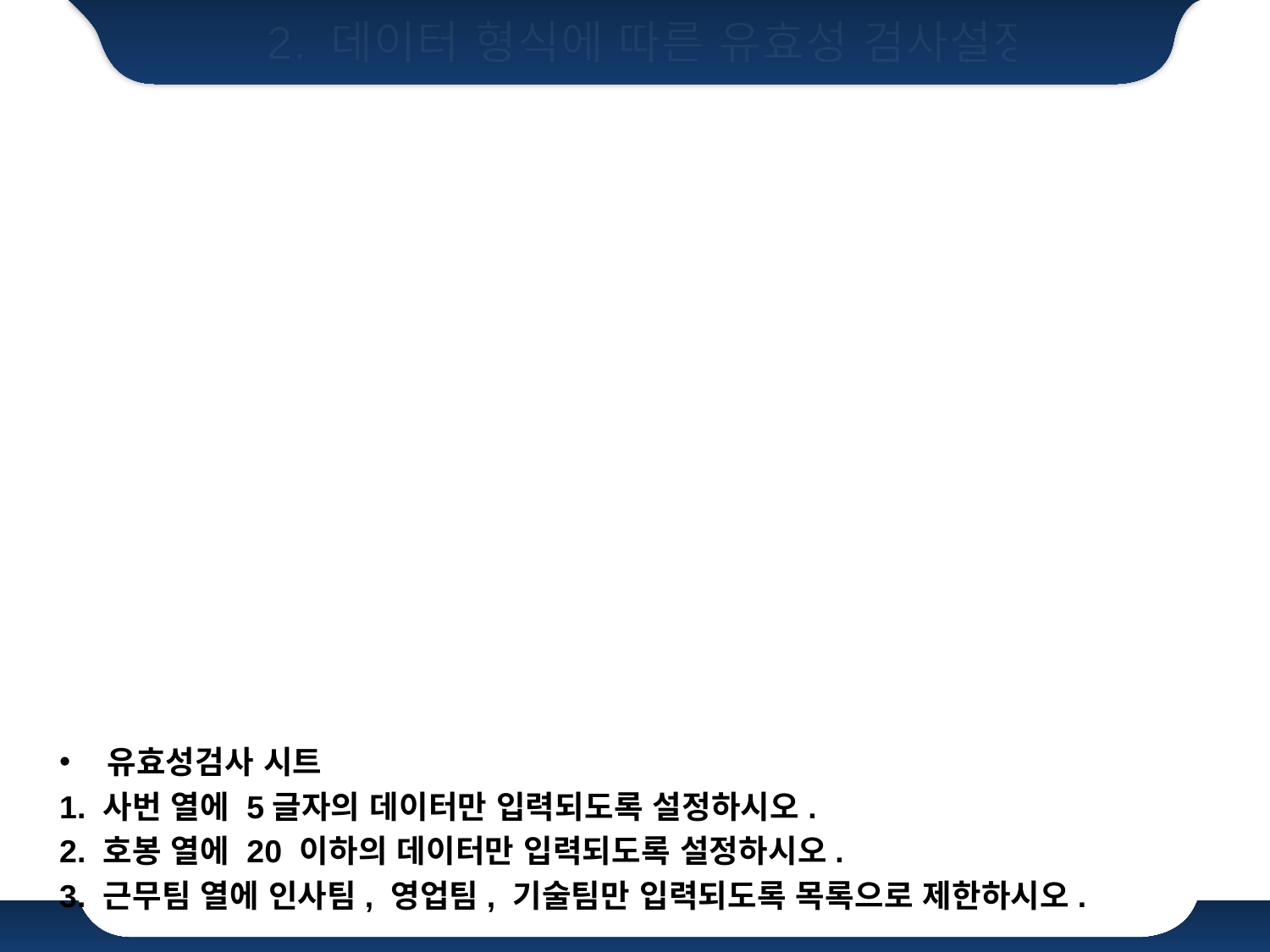

# 2. 데이터 형식에 따른 유효성 검사설정
유효성검사 시트
1. 사번 열에 5글자의 데이터만 입력되도록 설정하시오.
2. 호봉 열에 20 이하의 데이터만 입력되도록 설정하시오.
3. 근무팀 열에 인사팀, 영업팀, 기술팀만 입력되도록 목록으로 제한하시오.